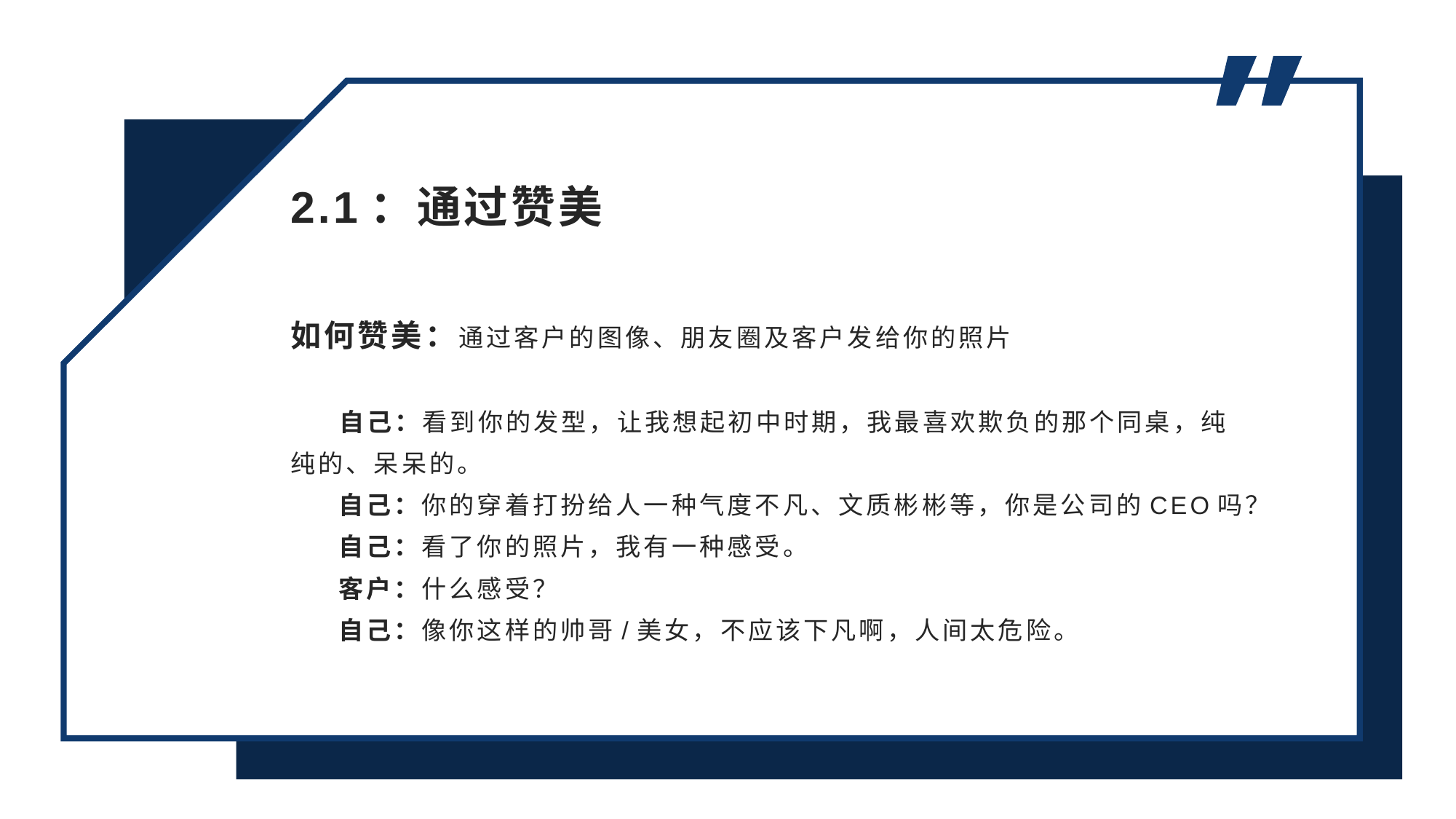

2.1：通过赞美

如何赞美：通过客户的图像、朋友圈及客户发给你的照片

     自己：看到你的发型，让我想起初中时期，我最喜欢欺负的那个同桌，纯纯的、呆呆的。
     自己：你的穿着打扮给人一种气度不凡、文质彬彬等，你是公司的CEO吗？
     自己：看了你的照片，我有一种感受。
     客户：什么感受？
     自己：像你这样的帅哥/美女，不应该下凡啊，人间太危险。